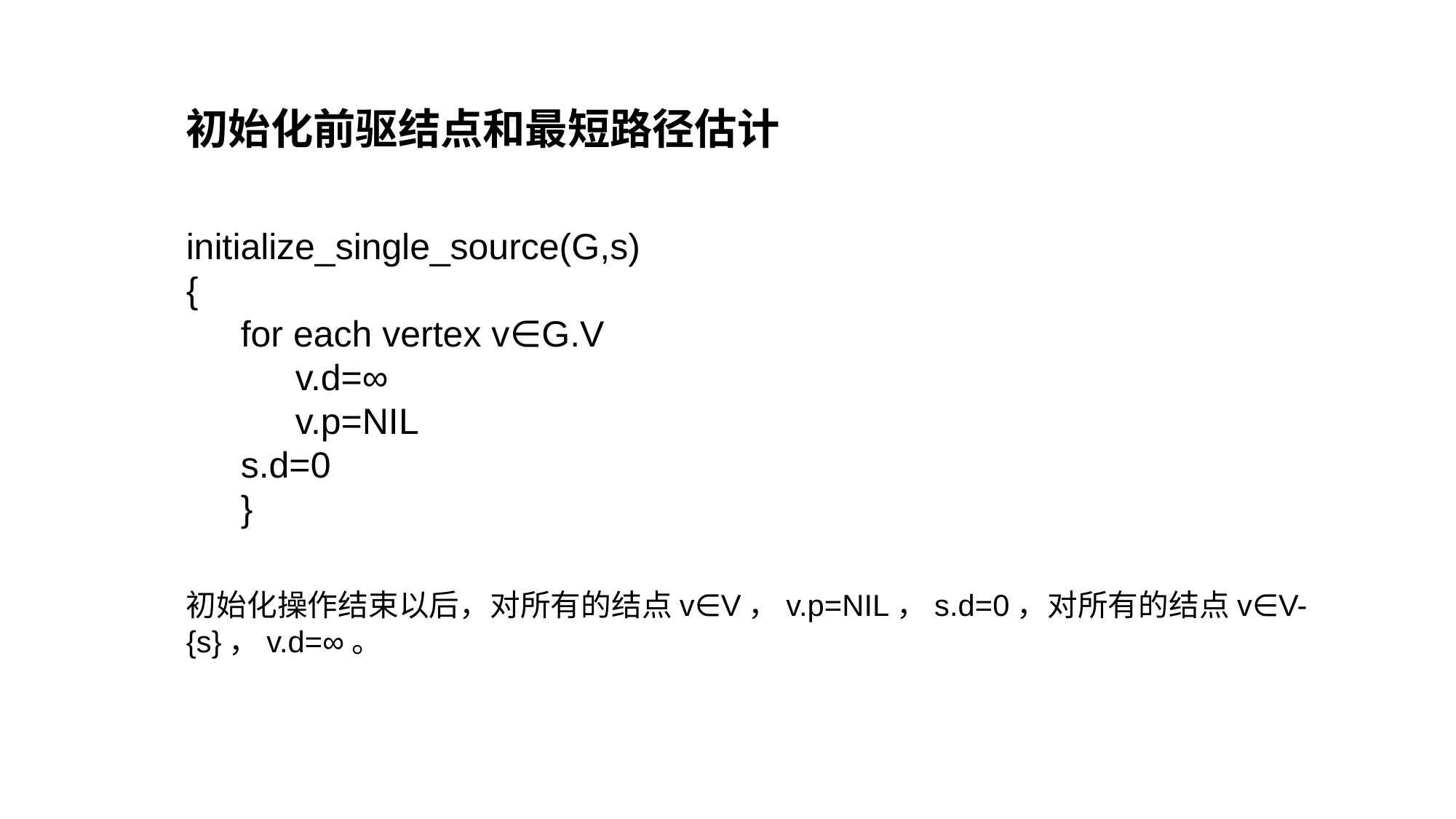

初始化前驱结点和最短路径估计
initialize_single_source(G,s)
{
for each vertex v∈G.V
v.d=∞
v.p=NIL
s.d=0
}
初始化操作结束以后，对所有的结点v∈V，v.p=NIL，s.d=0，对所有的结点v∈V-{s}，v.d=∞。